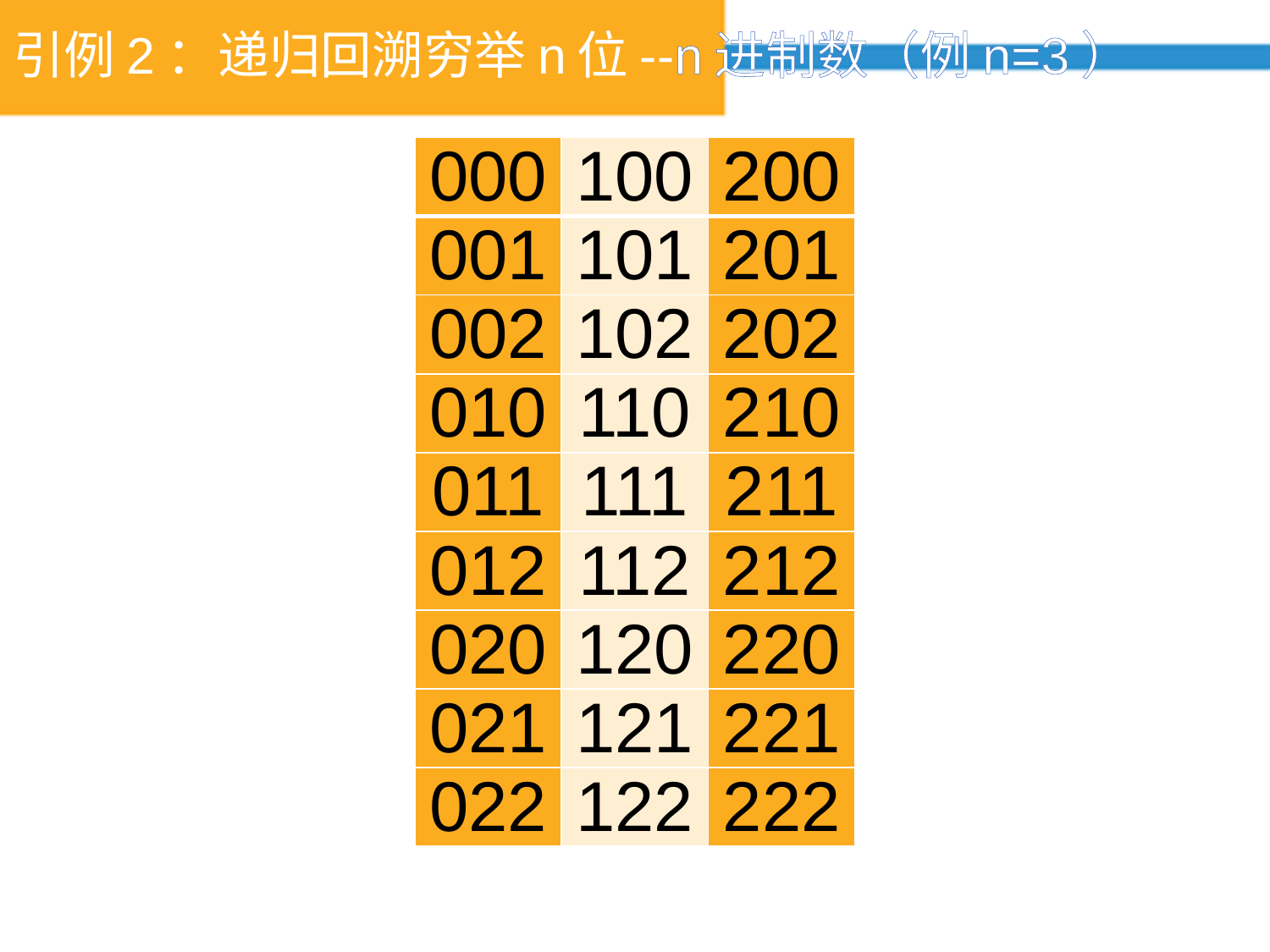

# 引例2：递归回溯穷举n位--n进制数（例n=3）
| 000 | 100 | 200 |
| --- | --- | --- |
| 001 | 101 | 201 |
| 002 | 102 | 202 |
| 010 | 110 | 210 |
| 011 | 111 | 211 |
| 012 | 112 | 212 |
| 020 | 120 | 220 |
| 021 | 121 | 221 |
| 022 | 122 | 222 |